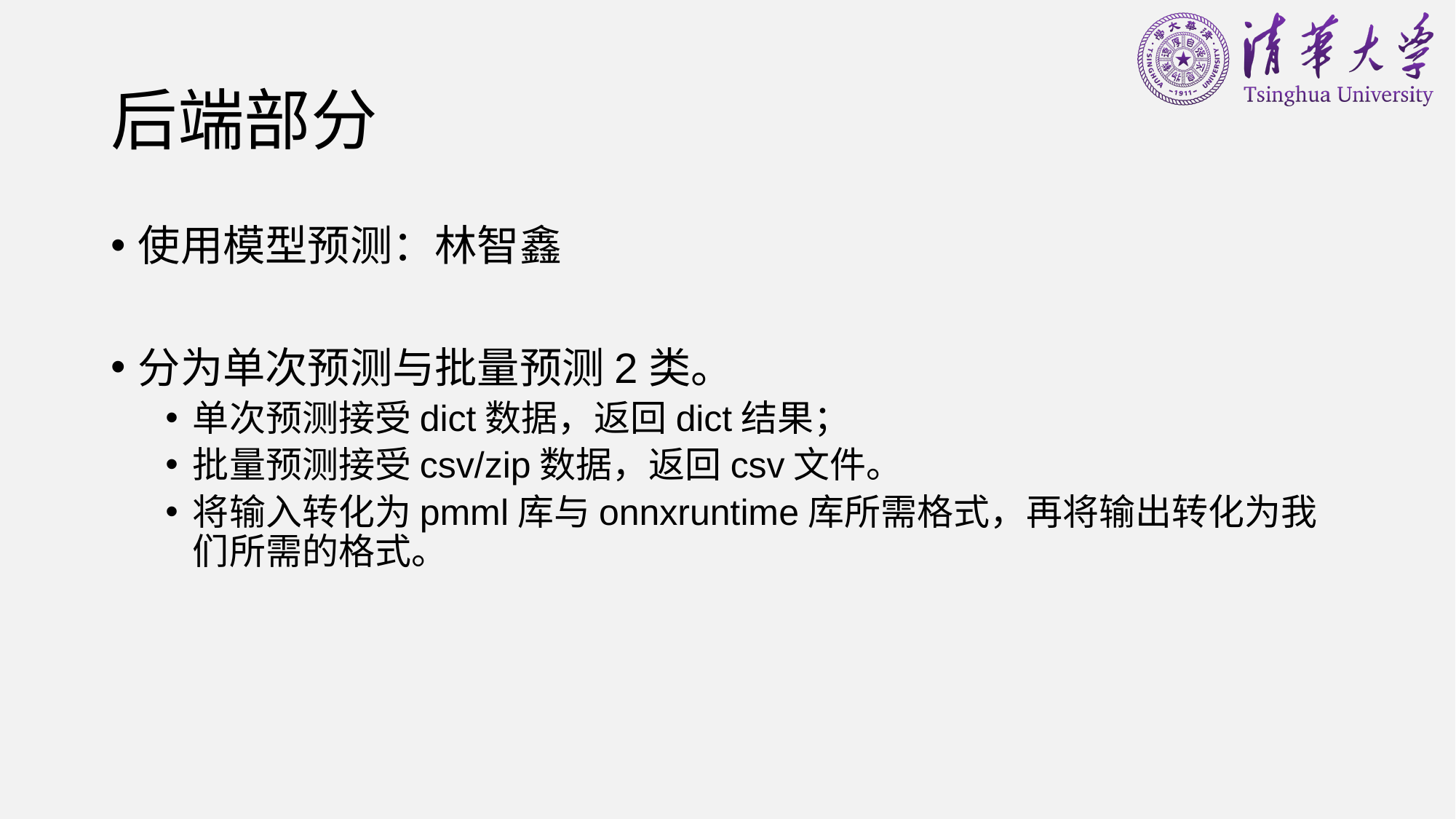

# 后端部分
使用模型预测：林智鑫

分为单次预测与批量预测2类。
单次预测接受dict数据，返回dict结果；
批量预测接受csv/zip数据，返回csv文件。
将输入转化为pmml库与onnxruntime库所需格式，再将输出转化为我们所需的格式。